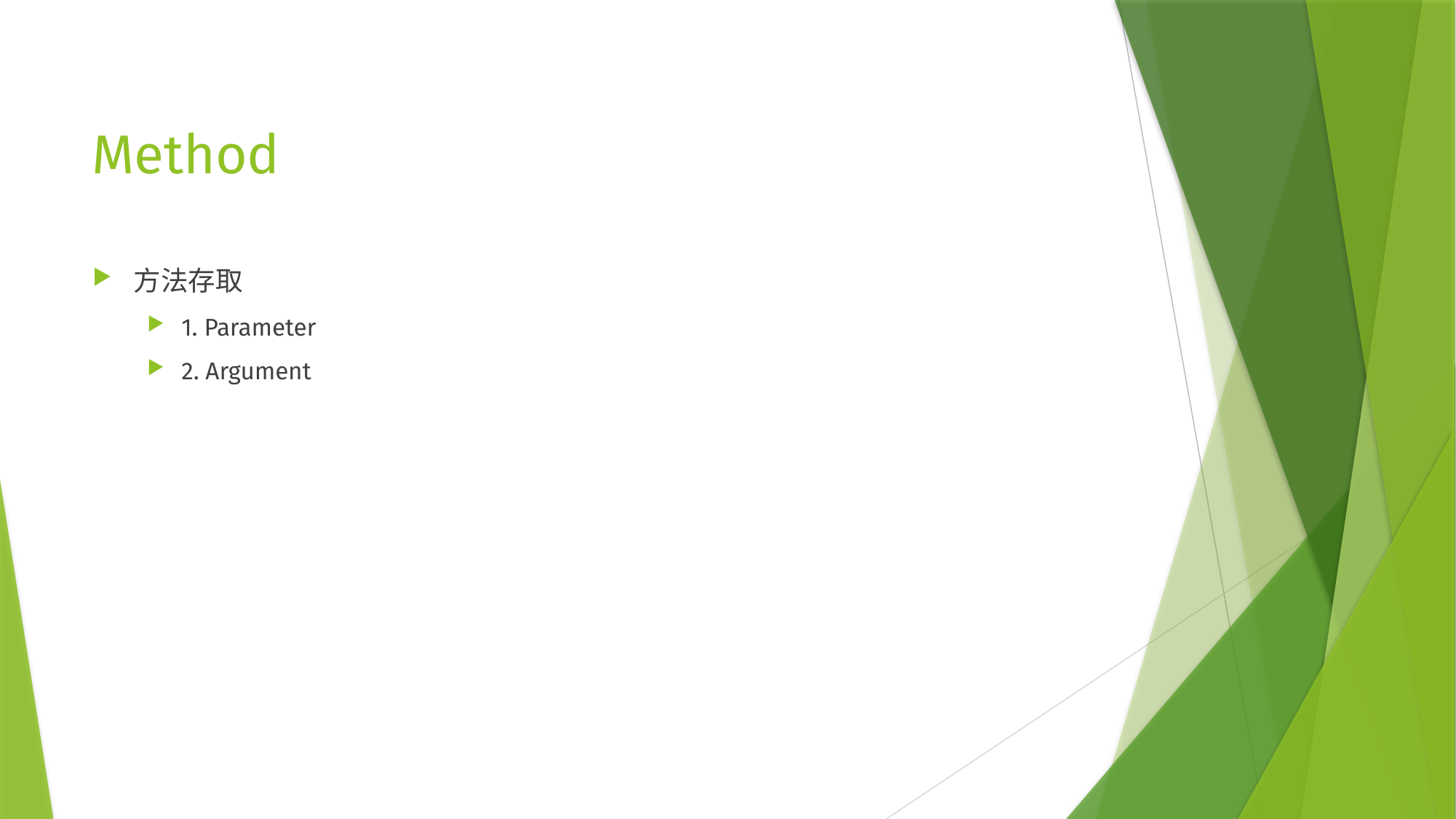

# Method
方法存取
1. Parameter
2. Argument